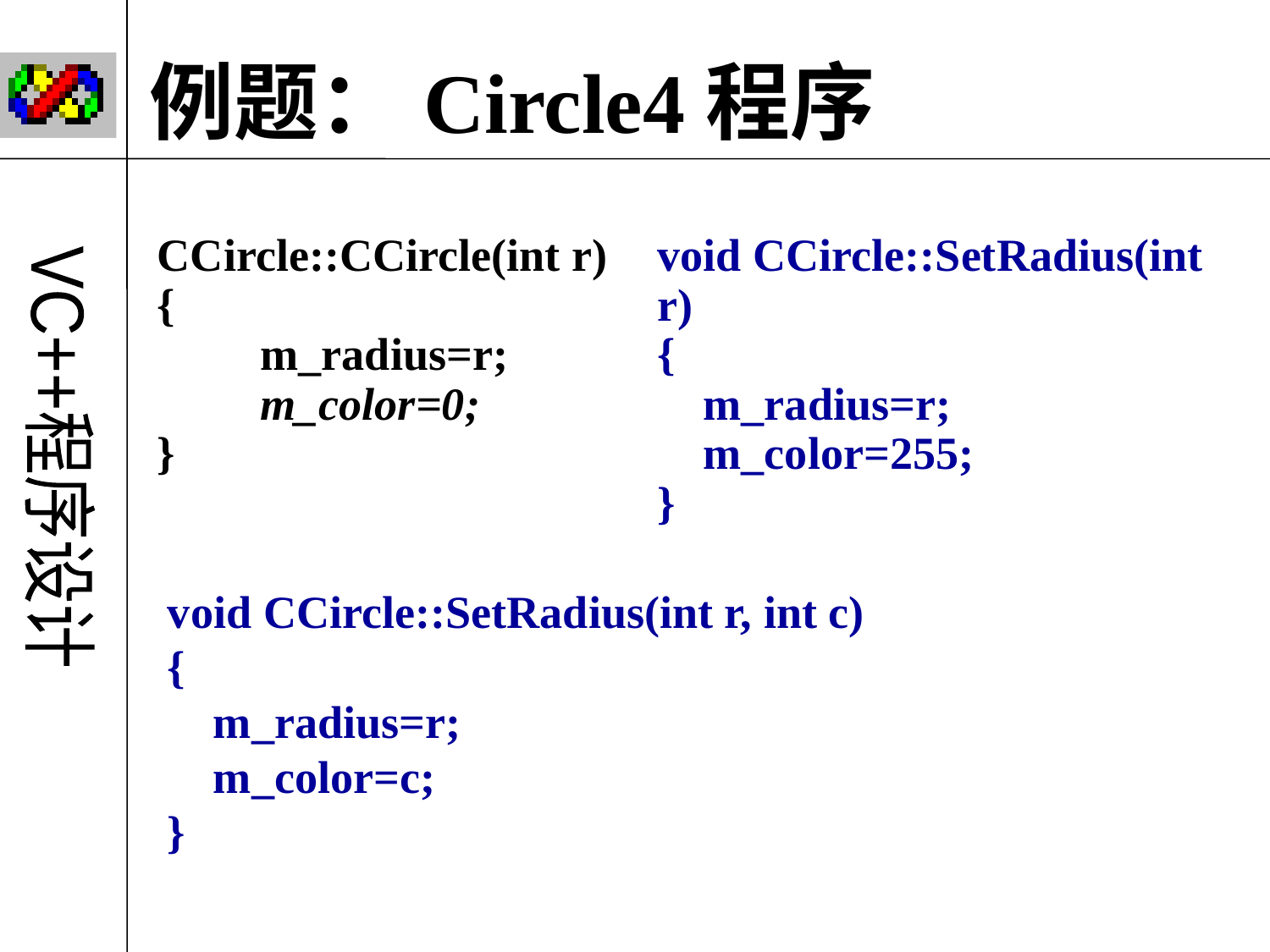

例题：Circle4程序
CCircle::CCircle(int r)
{
         m_radius=r;
         m_color=0;
}

void CCircle::SetRadius(int r)
{
    m_radius=r;
    m_color=255;
}

void CCircle::SetRadius(int r, int c)
{
    m_radius=r;
    m_color=c;
}